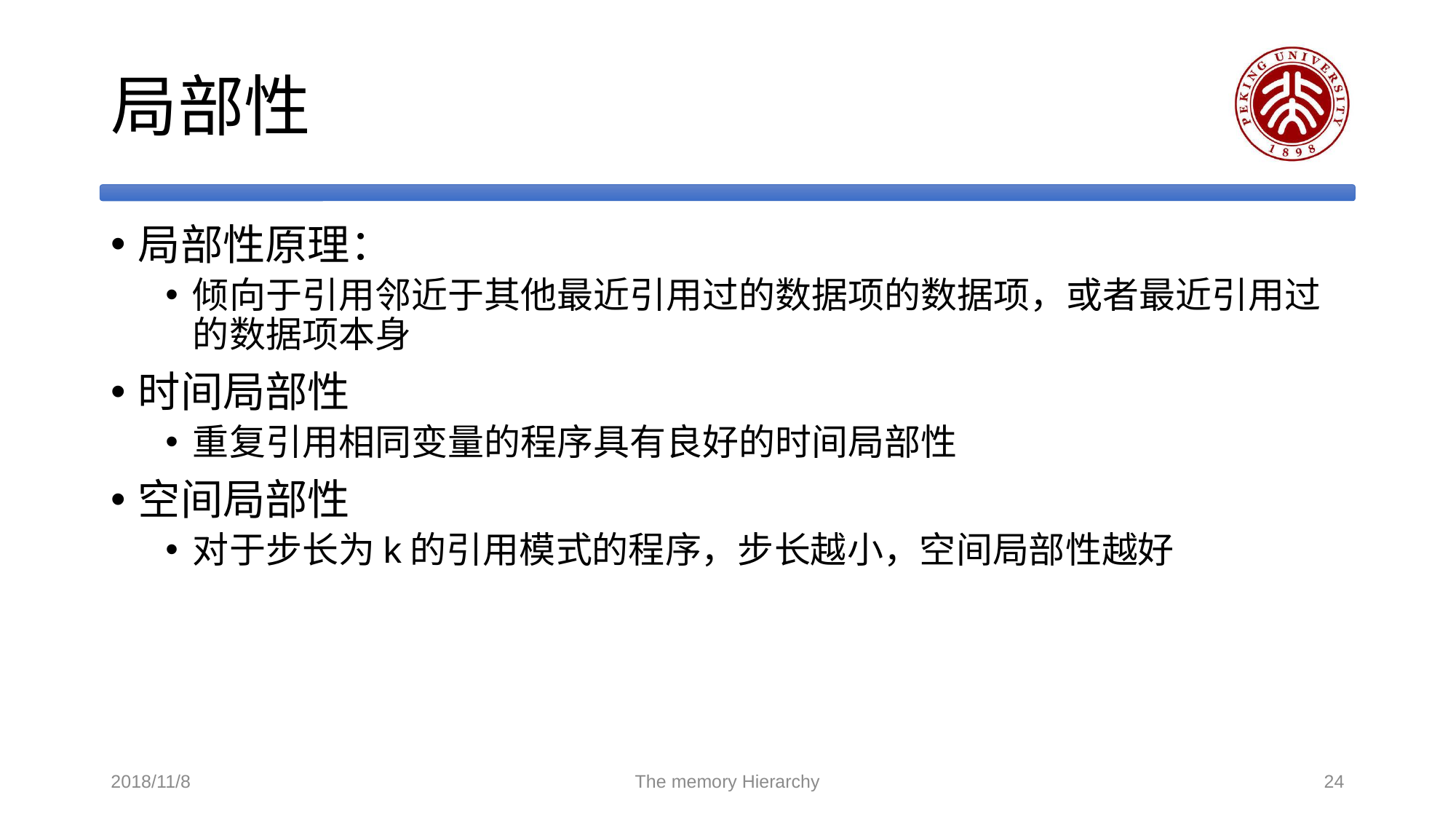

# 局部性

局部性原理：
倾向于引用邻近于其他最近引用过的数据项的数据项，或者最近引用过的数据项本身
时间局部性
重复引用相同变量的程序具有良好的时间局部性
空间局部性
对于步长为k的引用模式的程序，步长越小，空间局部性越好

2018/11/8
The memory Hierarchy
24